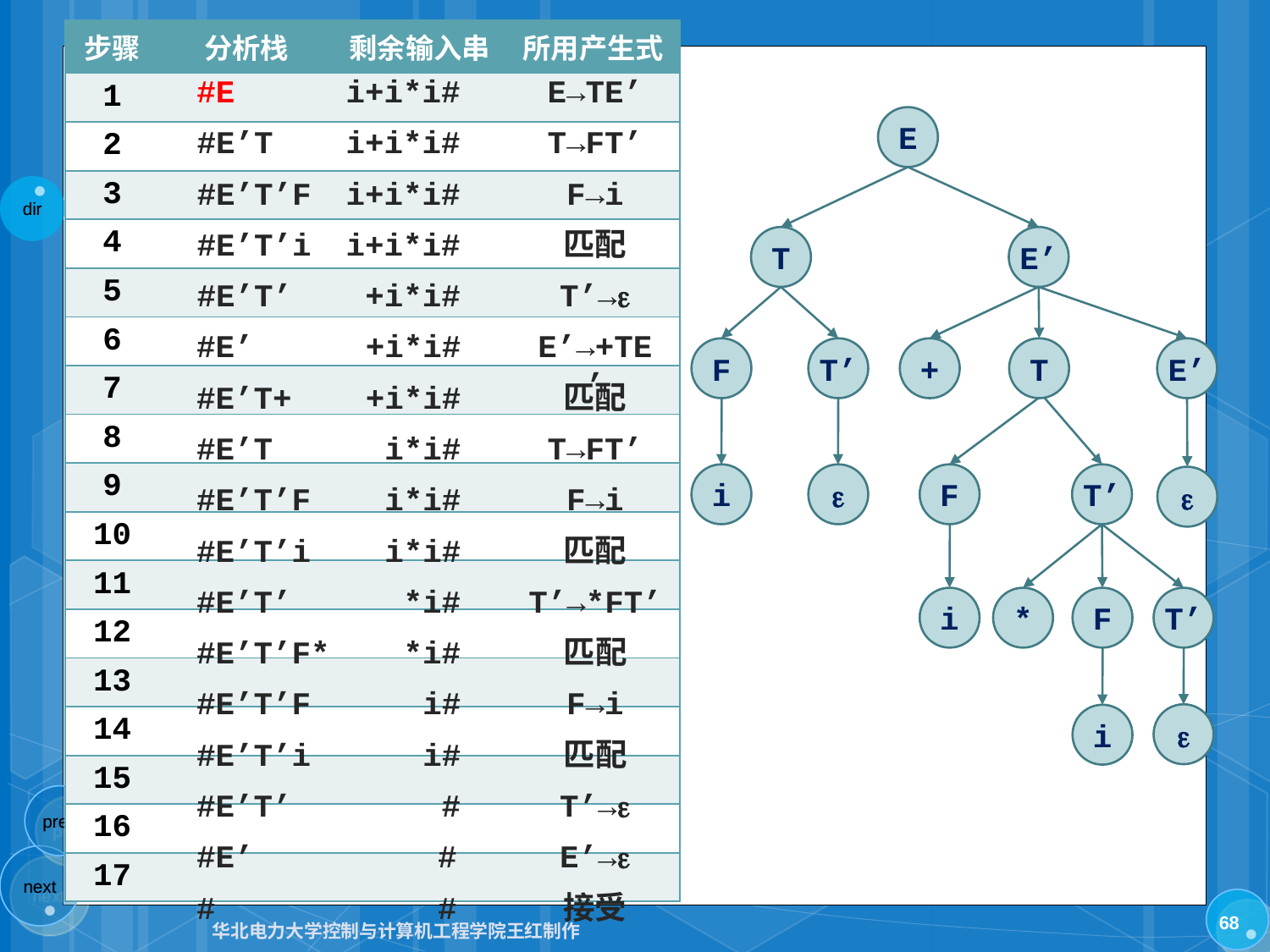

| 步骤 | 分析栈 | 剩余输入串 | 所用产生式 |
| --- | --- | --- | --- |
| 1 |  |  |  |
| 2 |  |  |  |
| 3 |  |  |  |
| 4 |  |  |  |
| 5 |  |  |  |
| 6 |  |  |  |
| 7 |  |  |  |
| 8 |  |  |  |
| 9 |  |  |  |
| 10 |  |  |  |
| 11 |  |  |  |
| 12 |  |  |  |
| 13 |  |  |  |
| 14 |  |  |  |
| 15 |  |  |  |
| 16 |  |  |  |
| 17 |  |  |  |
#E
i+i*i#
E→TE’
E
#E’T
i+i*i#
T→FT’
#E’T’F
i+i*i#
F→i
#E’T’i
i+i*i#
匹配
T
E’
#E’T’
+i*i#
T’→ε
#E’
+i*i#
E’→+TE’
F
T’
+
T
E’
#E’T+
+i*i#
匹配
#E’T
i*i#
T→FT’
i
ε
F
T’
ε
#E’T’F
i*i#
F→i
#E’T’i
i*i#
匹配
#E’T’
*i#
T’→*FT’
i
*
F
T’
#E’T’F*
*i#
匹配
#E’T’F
i#
F→i
ε
i
#E’T’i
i#
匹配
#E’T’
#
T’→ε
#E’
#
E’→ε
#
#
接受
68
华北电力大学控制与计算机工程学院王红制作